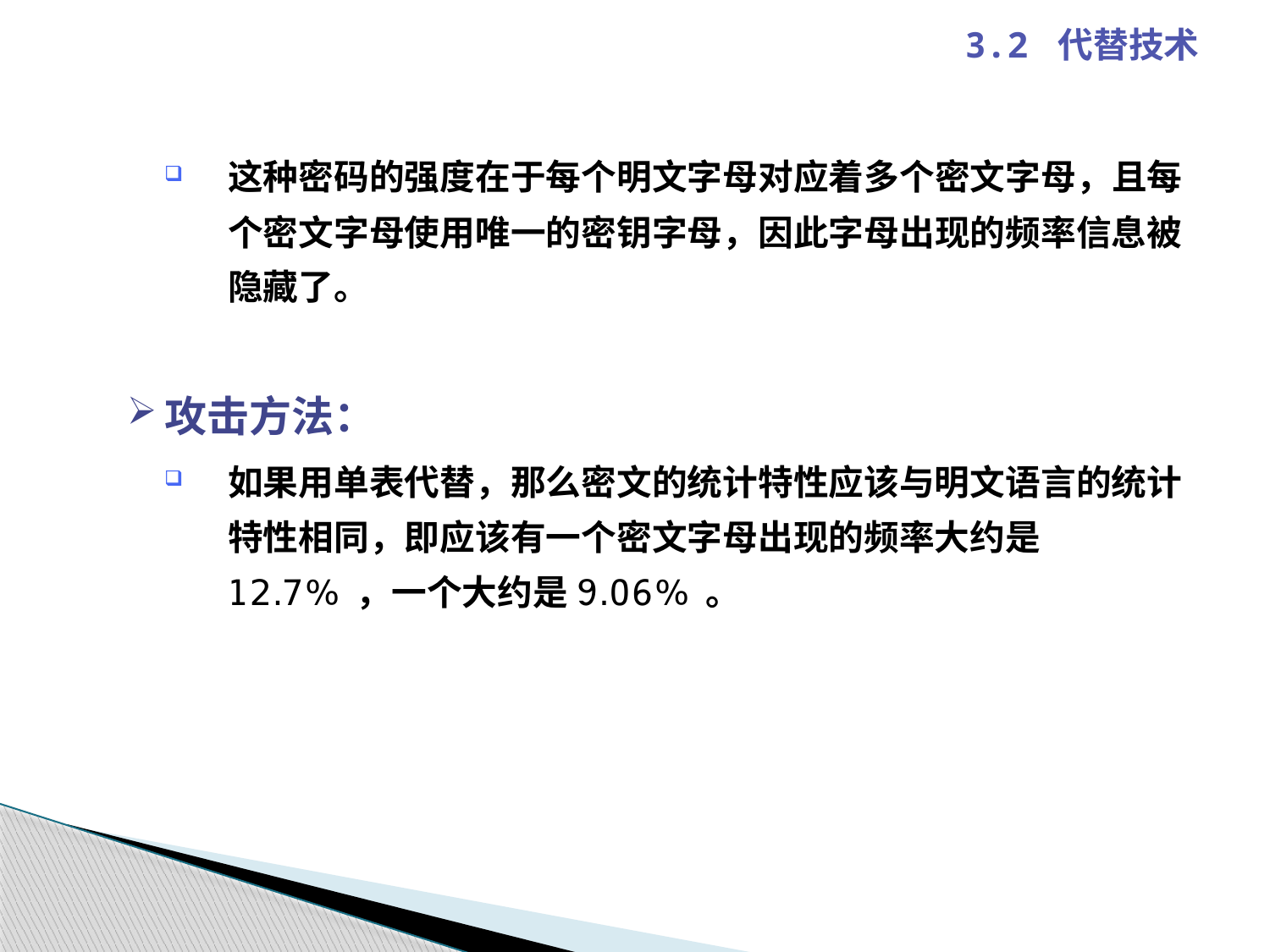

3.2 代替技术
这种密码的强度在于每个明文字母对应着多个密文字母，且每个密文字母使用唯一的密钥字母，因此字母出现的频率信息被隐藏了。

攻击方法：
如果用单表代替，那么密文的统计特性应该与明文语言的统计特性相同，即应该有一个密文字母出现的频率大约是12.7%，一个大约是9.06%。